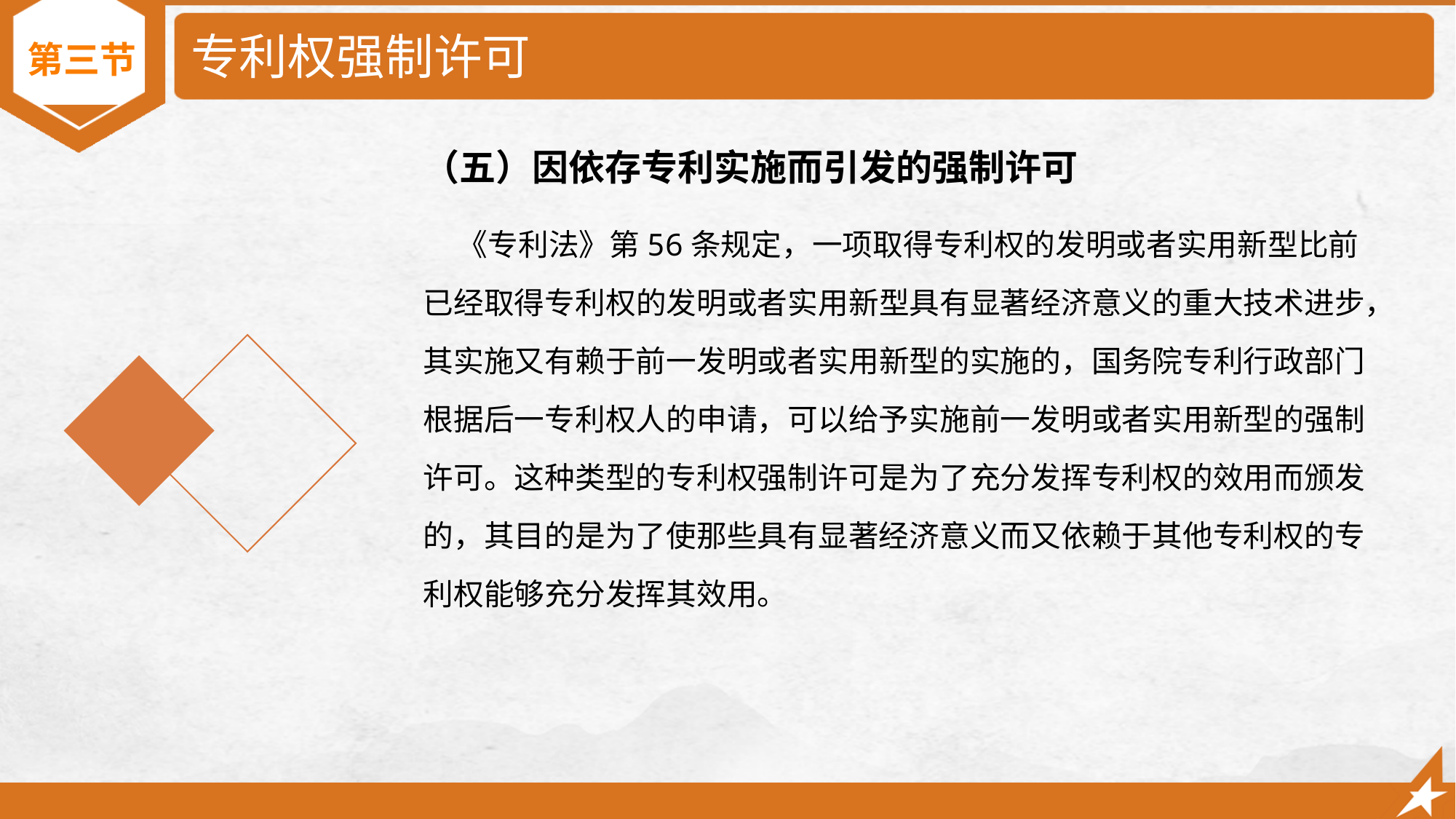

# 专利权强制许可
第三节
（五）因依存专利实施而引发的强制许可
    《专利法》第56条规定，一项取得专利权的发明或者实用新型比前已经取得专利权的发明或者实用新型具有显著经济意义的重大技术进步，其实施又有赖于前一发明或者实用新型的实施的，国务院专利行政部门根据后一专利权人的申请，可以给予实施前一发明或者实用新型的强制许可。这种类型的专利权强制许可是为了充分发挥专利权的效用而颁发的，其目的是为了使那些具有显著经济意义而又依赖于其他专利权的专利权能够充分发挥其效用。